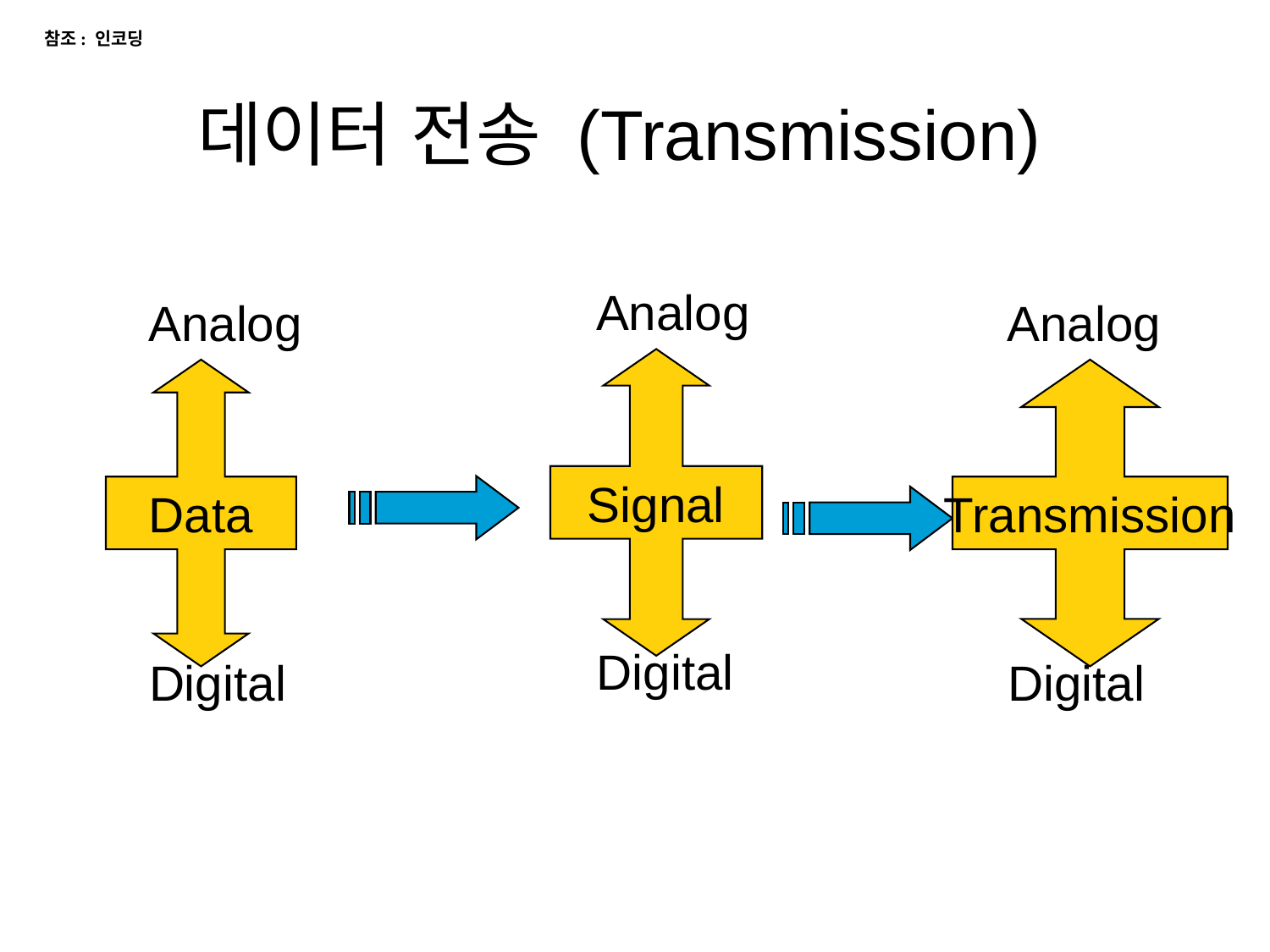

참조: 인코딩
# 데이터 전송 (Transmission)
Analog
Signal
Digital

Analog
Data
Digital
Analog
Transmission
Digital